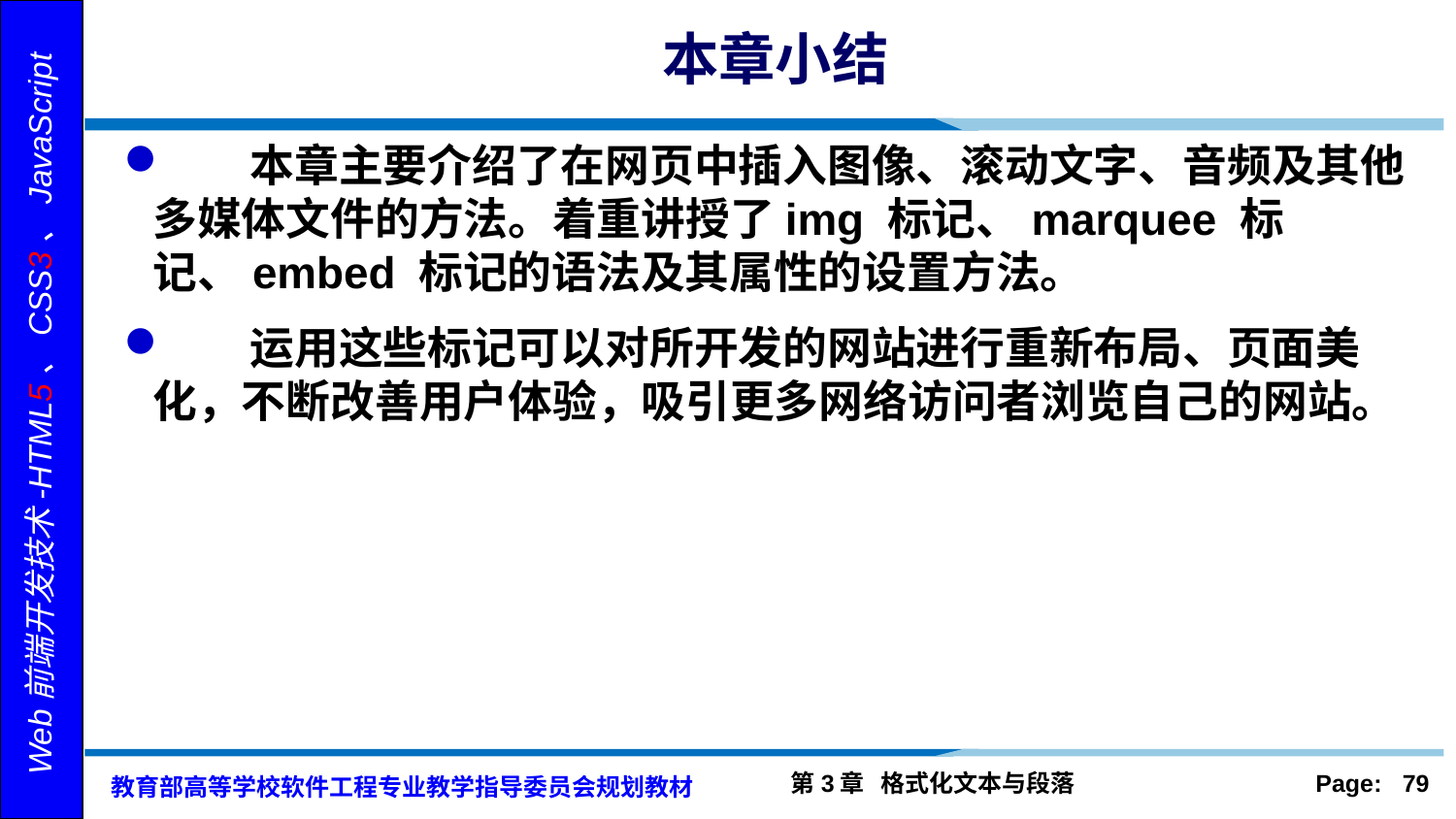

# 本章小结
       本章主要介绍了在网页中插入图像、滚动文字、音频及其他多媒体文件的方法。着重讲授了img 标记、marquee 标记、embed 标记的语法及其属性的设置方法。
       运用这些标记可以对所开发的网站进行重新布局、页面美化，不断改善用户体验，吸引更多网络访问者浏览自己的网站。